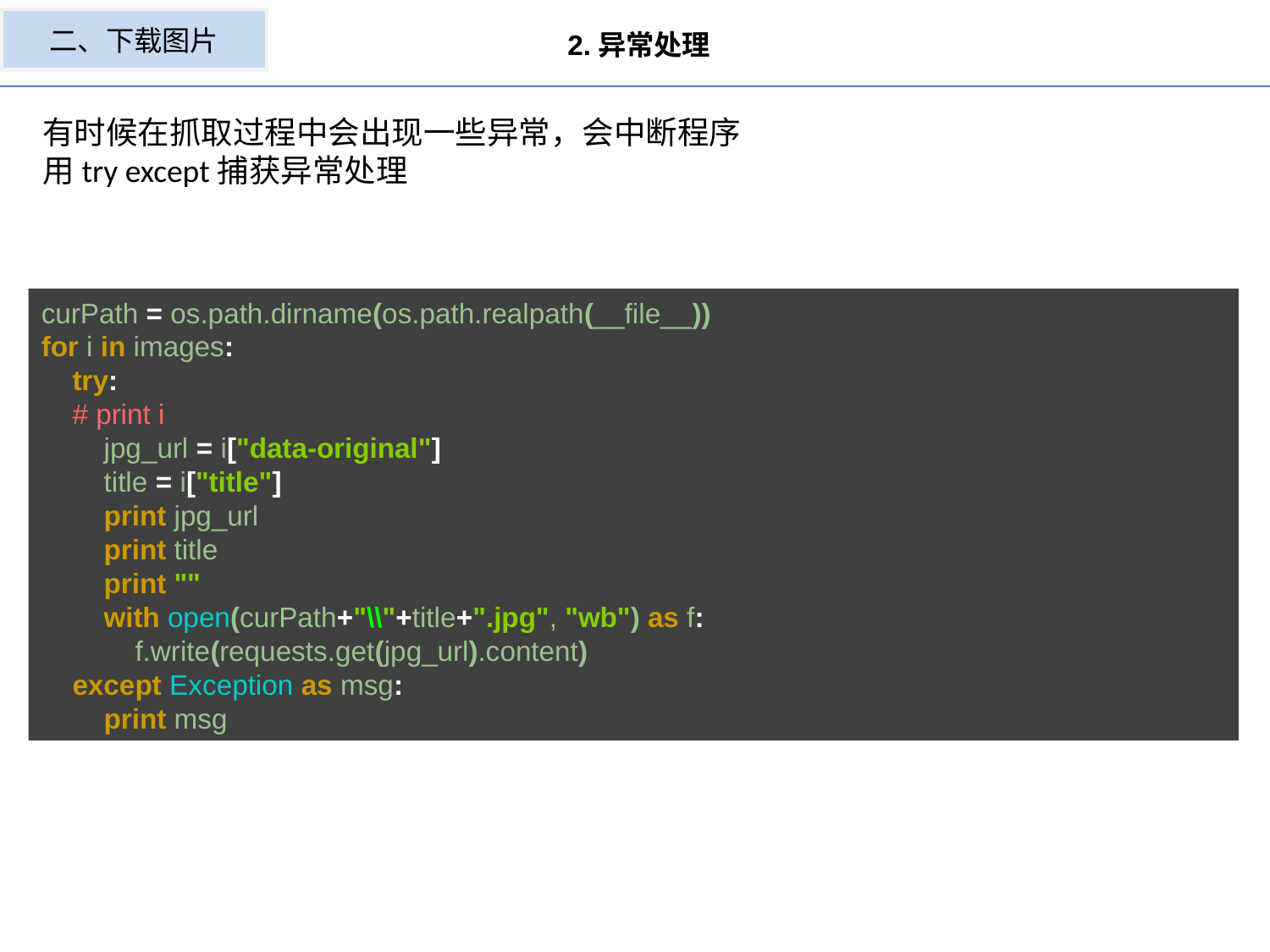

二、下载图片
2.异常处理
有时候在抓取过程中会出现一些异常，会中断程序
用try except捕获异常处理
curPath = os.path.dirname(os.path.realpath(__file__))
for i in images:
    try:
    # print i
        jpg_url = i["data-original"]
        title = i["title"]
        print jpg_url
        print title
        print ""
        with open(curPath+"\\"+title+".jpg", "wb") as f:
            f.write(requests.get(jpg_url).content)
    except Exception as msg:
        print msg